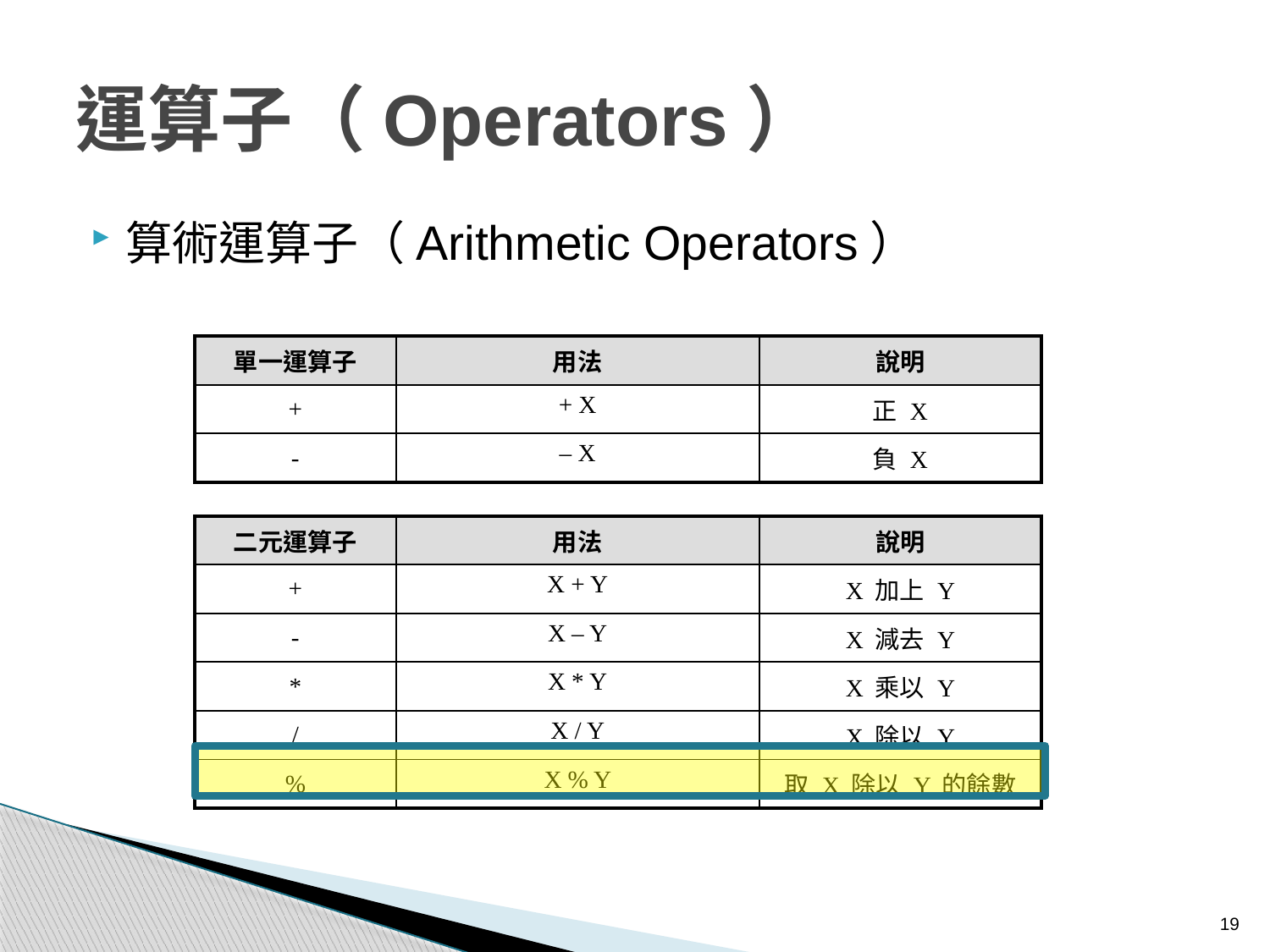

# 運算子（Operators）
算術運算子（Arithmetic Operators）

| 單一運算子 | 用法 | 說明 |
| --- | --- | --- |
| + | + X | 正 X |
| - | – X | 負 X |
| 二元運算子 | 用法 | 說明 |
| --- | --- | --- |
| + | X + Y | X 加上 Y |
| - | X – Y | X 減去 Y |
| \* | X \* Y | X 乘以 Y |
| / | X / Y | X 除以 Y |
| % | X % Y | 取 X 除以 Y 的餘數 |

19